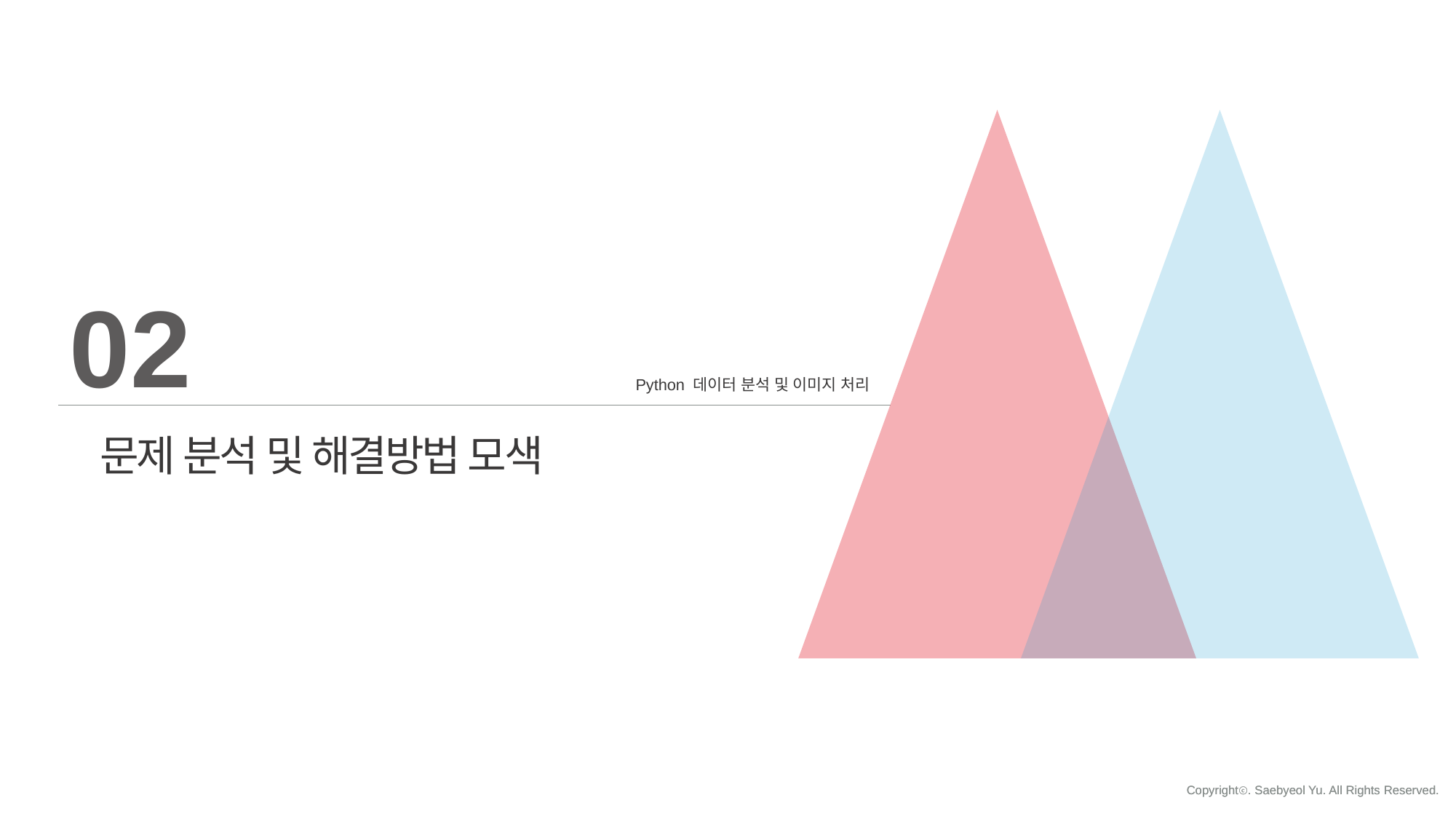

02
Python 데이터 분석 및 이미지 처리
문제 분석 및 해결방법 모색
Copyrightⓒ. Saebyeol Yu. All Rights Reserved.